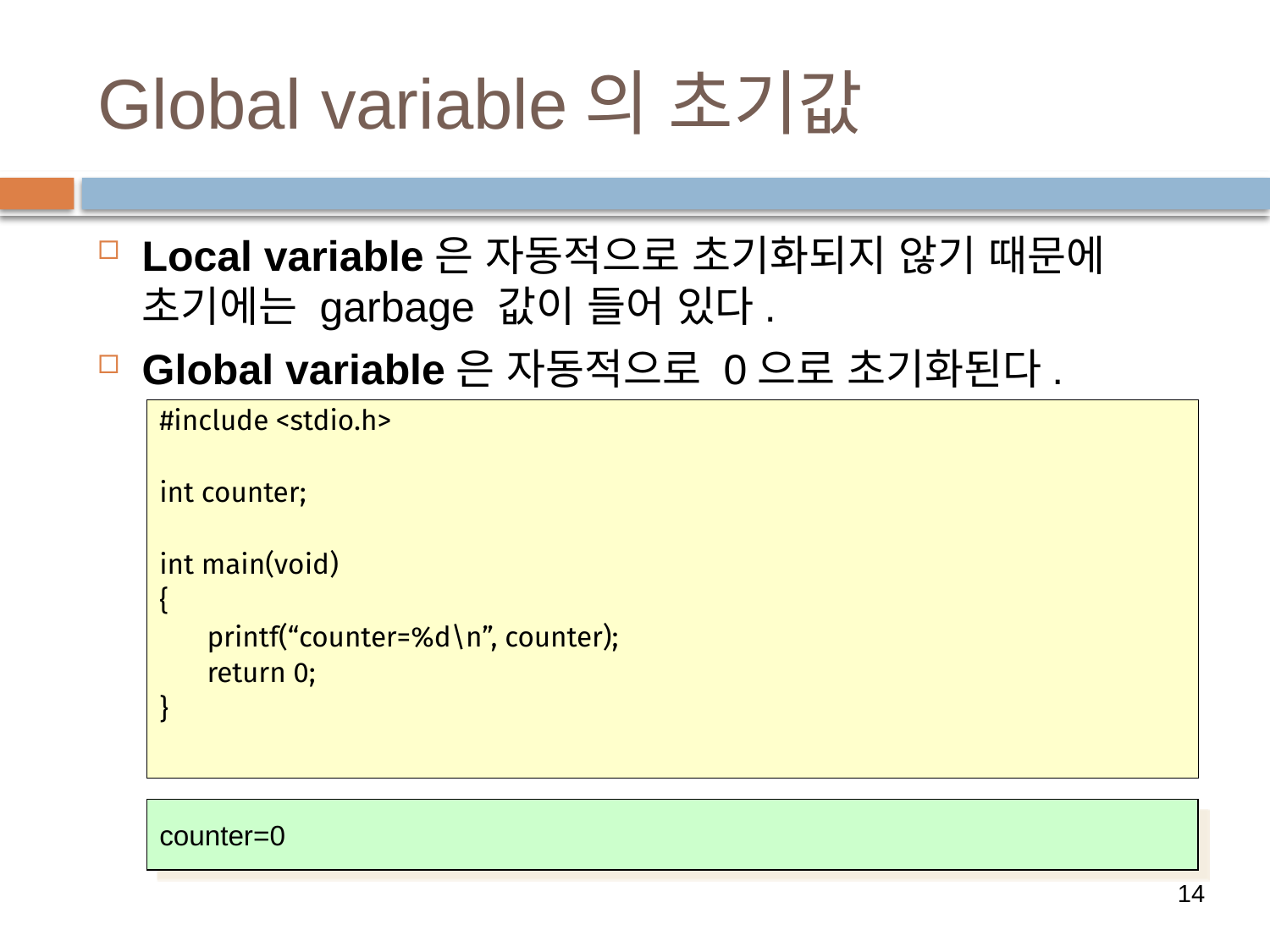

# Global variable의 초기값
Local variable은 자동적으로 초기화되지 않기 때문에 초기에는 garbage 값이 들어 있다.
Global variable은 자동적으로 0으로 초기화된다.
#include <stdio.h>

int counter;

int main(void)
{
	printf(“counter=%d\n”, counter);
	return 0;
}
counter=0
14